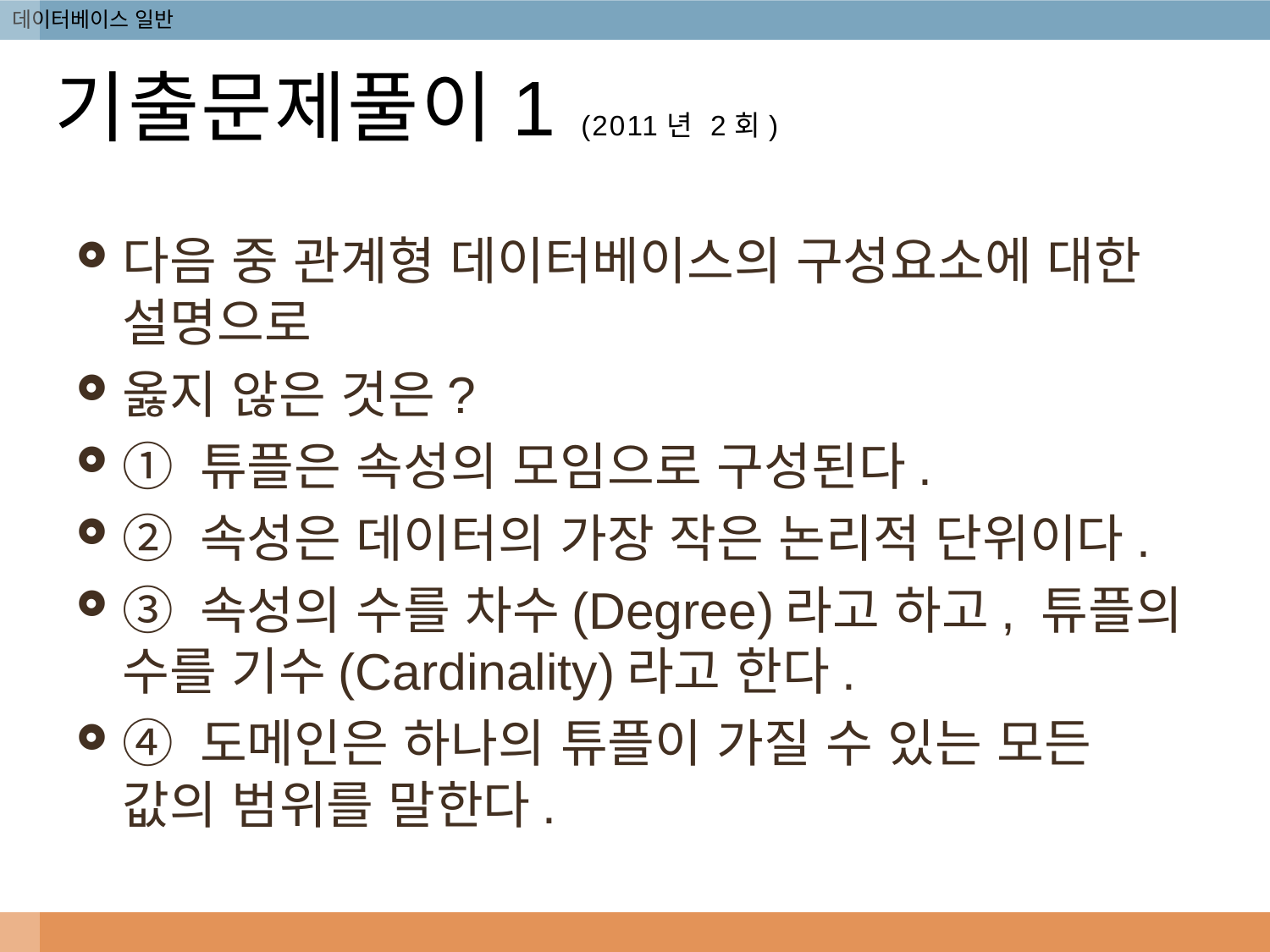

# 기출문제풀이1 (2011년 2회)
다음 중 관계형 데이터베이스의 구성요소에 대한 설명으로
옳지 않은 것은?
① 튜플은 속성의 모임으로 구성된다.
② 속성은 데이터의 가장 작은 논리적 단위이다.
③ 속성의 수를 차수(Degree)라고 하고, 튜플의 수를 기수(Cardinality)라고 한다.
④ 도메인은 하나의 튜플이 가질 수 있는 모든 값의 범위를 말한다.